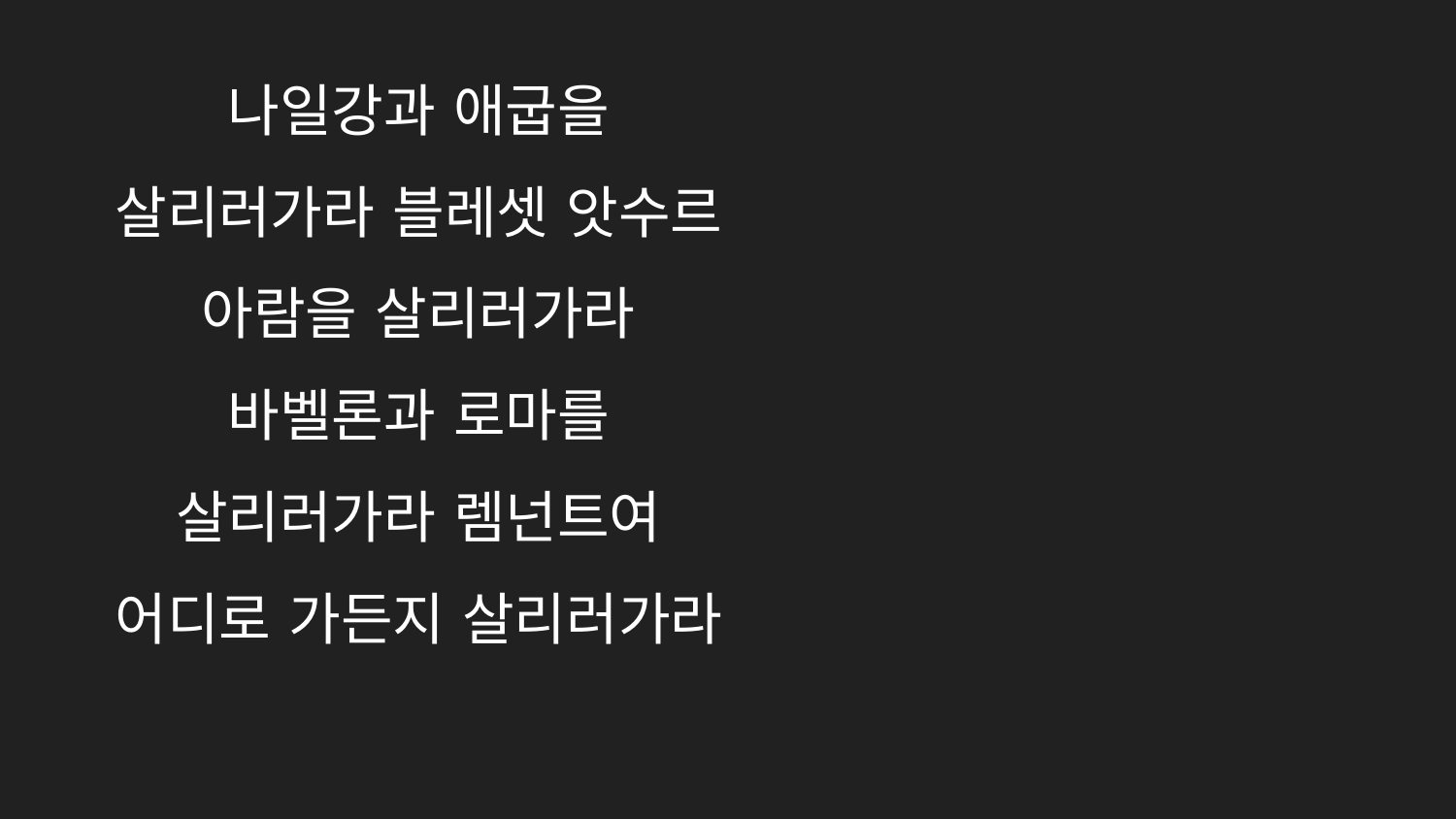

나일강과 애굽을 살리러가라 블레셋 앗수르 아람을 살리러가라 바벨론과 로마를 살리러가라 렘넌트여 어디로 가든지 살리러가라